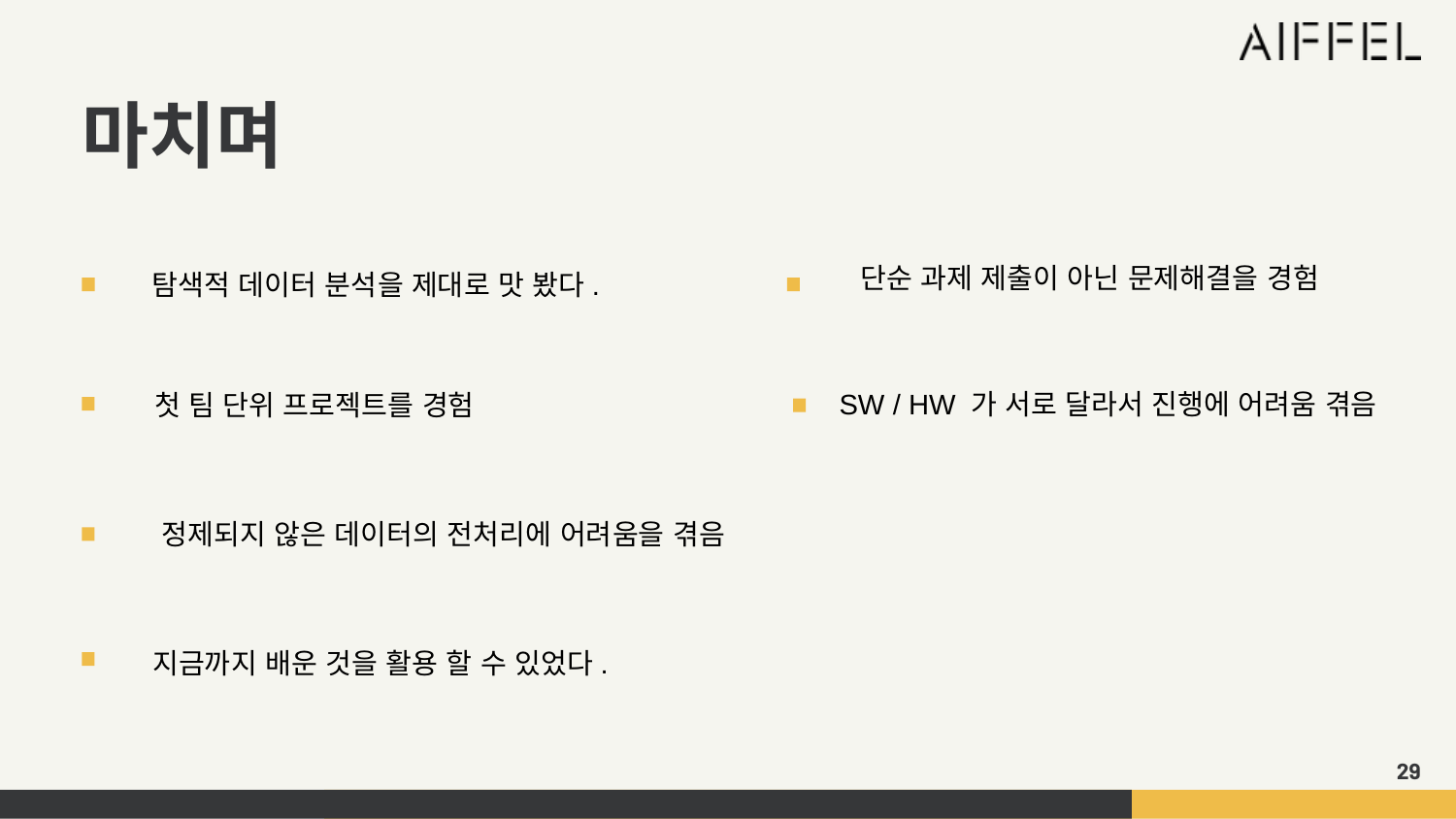

마치며
단순 과제 제출이 아닌 문제해결을 경험
탐색적 데이터 분석을 제대로 맛 봤다.

SW / HW 가 서로 달라서 진행에 어려움 겪음
첫 팀 단위 프로젝트를 경험

정제되지 않은 데이터의 전처리에 어려움을 겪음

지금까지 배운 것을 활용 할 수 있었다.

29